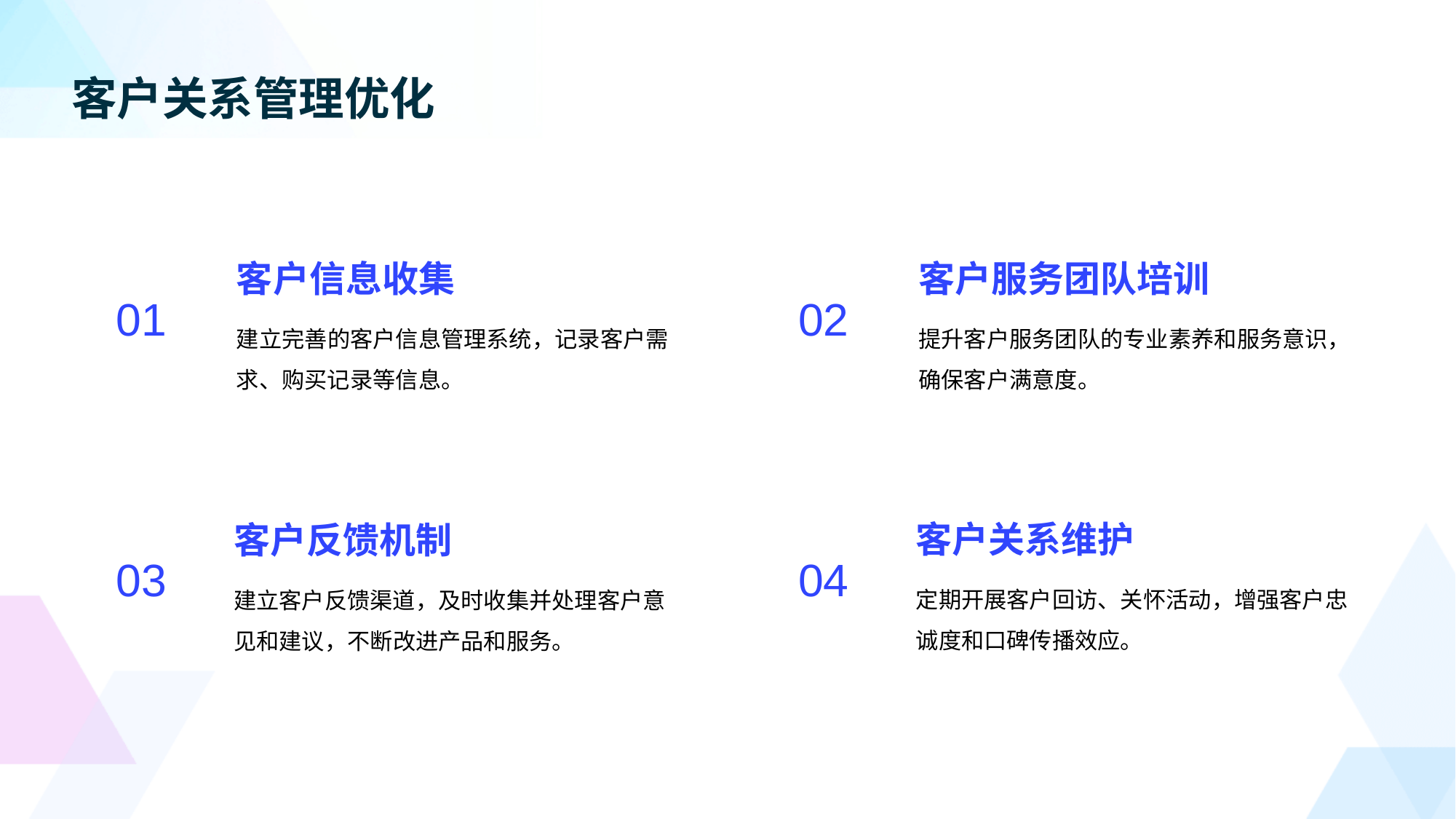

客户关系管理优化
客户服务团队培训
客户信息收集

02
01
提升客户服务团队的专业素养和服务意识，确保客户满意度。
建立完善的客户信息管理系统，记录客户需求、购买记录等信息。
客户关系维护
客户反馈机制

04
03
定期开展客户回访、关怀活动，增强客户忠诚度和口碑传播效应。
建立客户反馈渠道，及时收集并处理客户意见和建议，不断改进产品和服务。